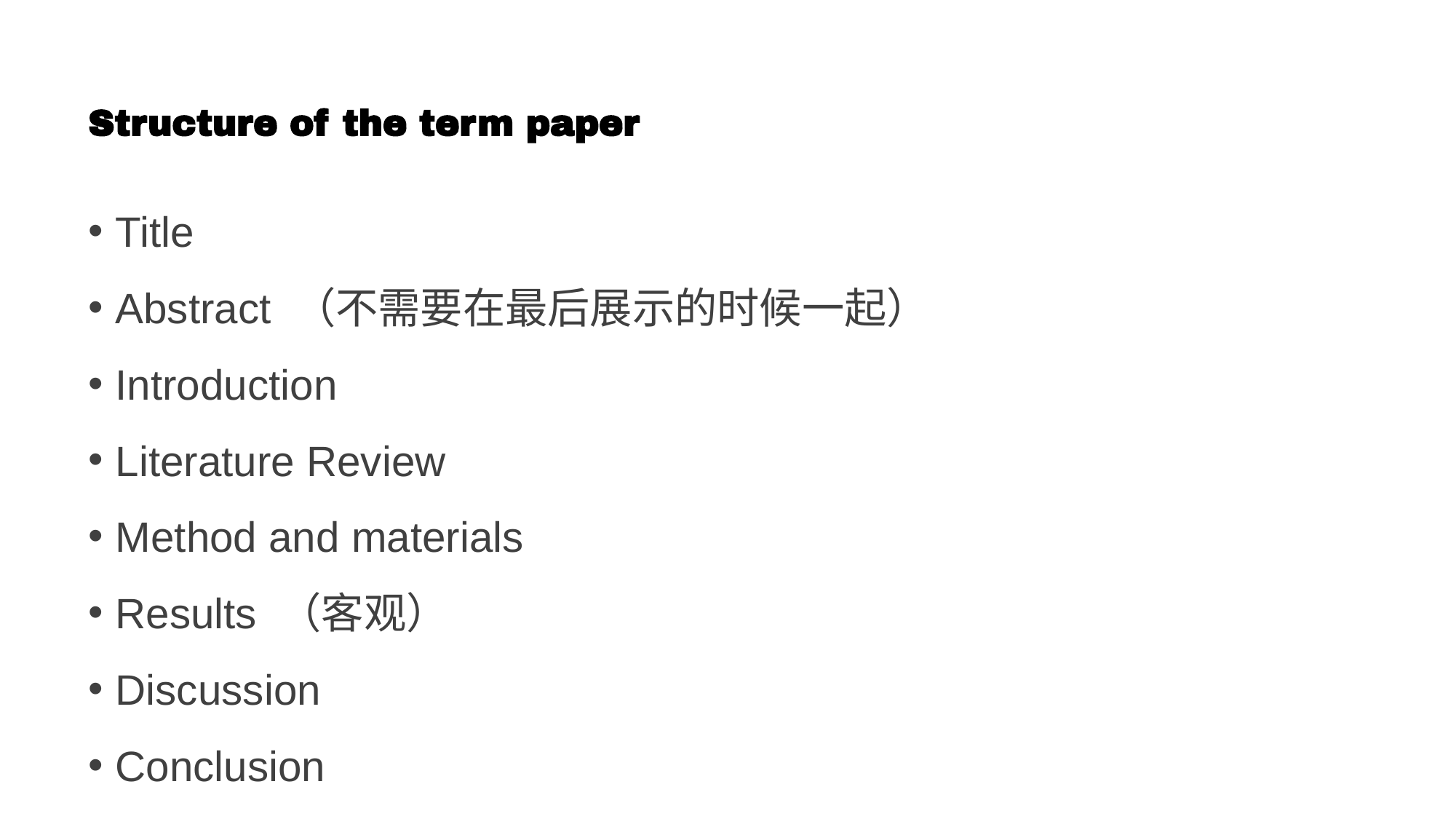

# Structure of the term paper
Title
Abstract （不需要在最后展示的时候一起）
Introduction
Literature Review
Method and materials
Results （客观）
Discussion
Conclusion